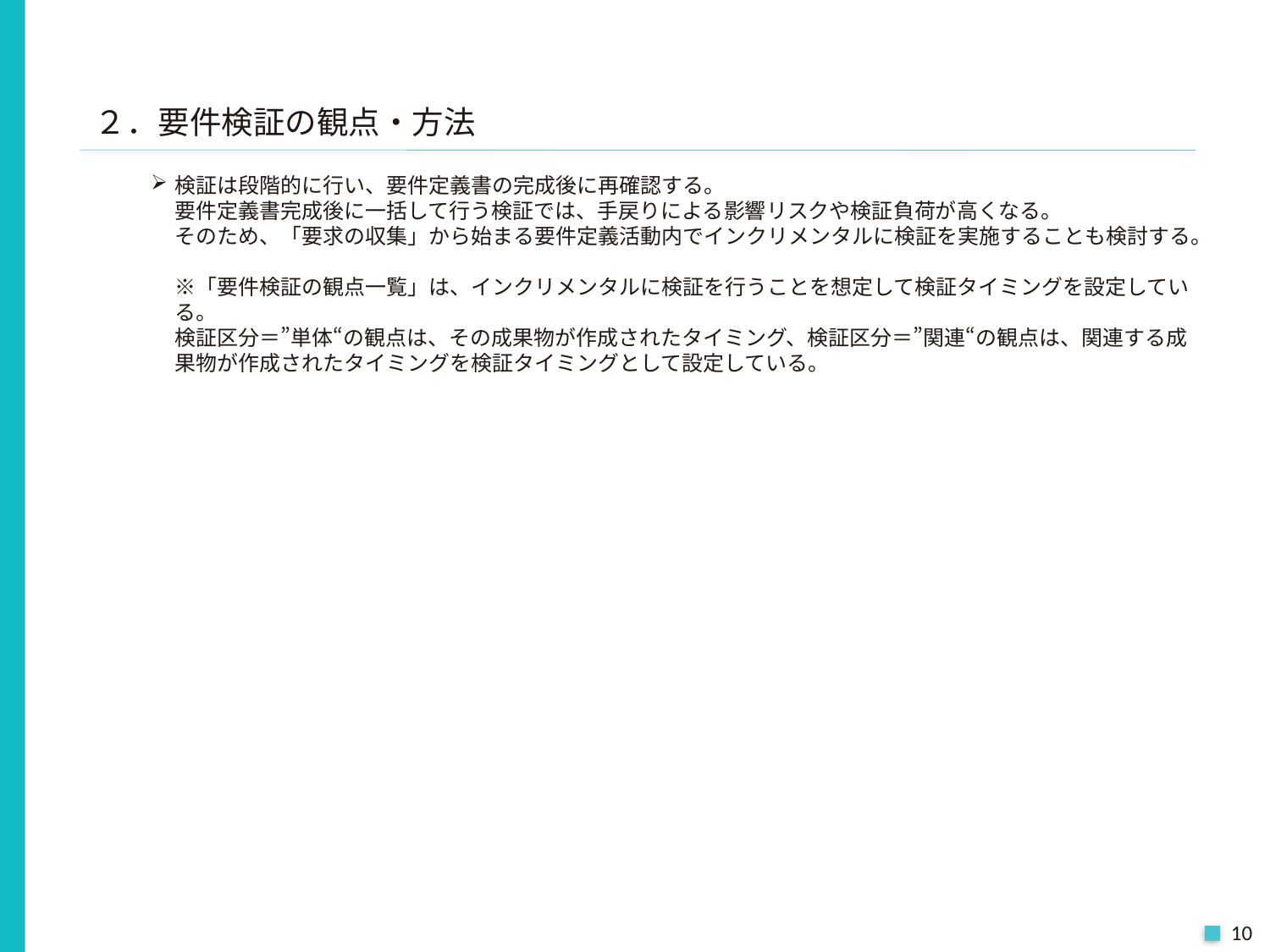

２．要件検証の観点・方法
検証は段階的に行い、要件定義書の完成後に再確認する。
要件定義書完成後に一括して行う検証では、手戻りによる影響リスクや検証負荷が高くなる。
そのため、「要求の収集」から始まる要件定義活動内でインクリメンタルに検証を実施することも検討する。
※「要件検証の観点一覧」は、インクリメンタルに検証を行うことを想定して検証タイミングを設定している。
検証区分＝”単体“の観点は、その成果物が作成されたタイミング、検証区分＝”関連“の観点は、関連する成果物が作成されたタイミングを検証タイミングとして設定している。
10